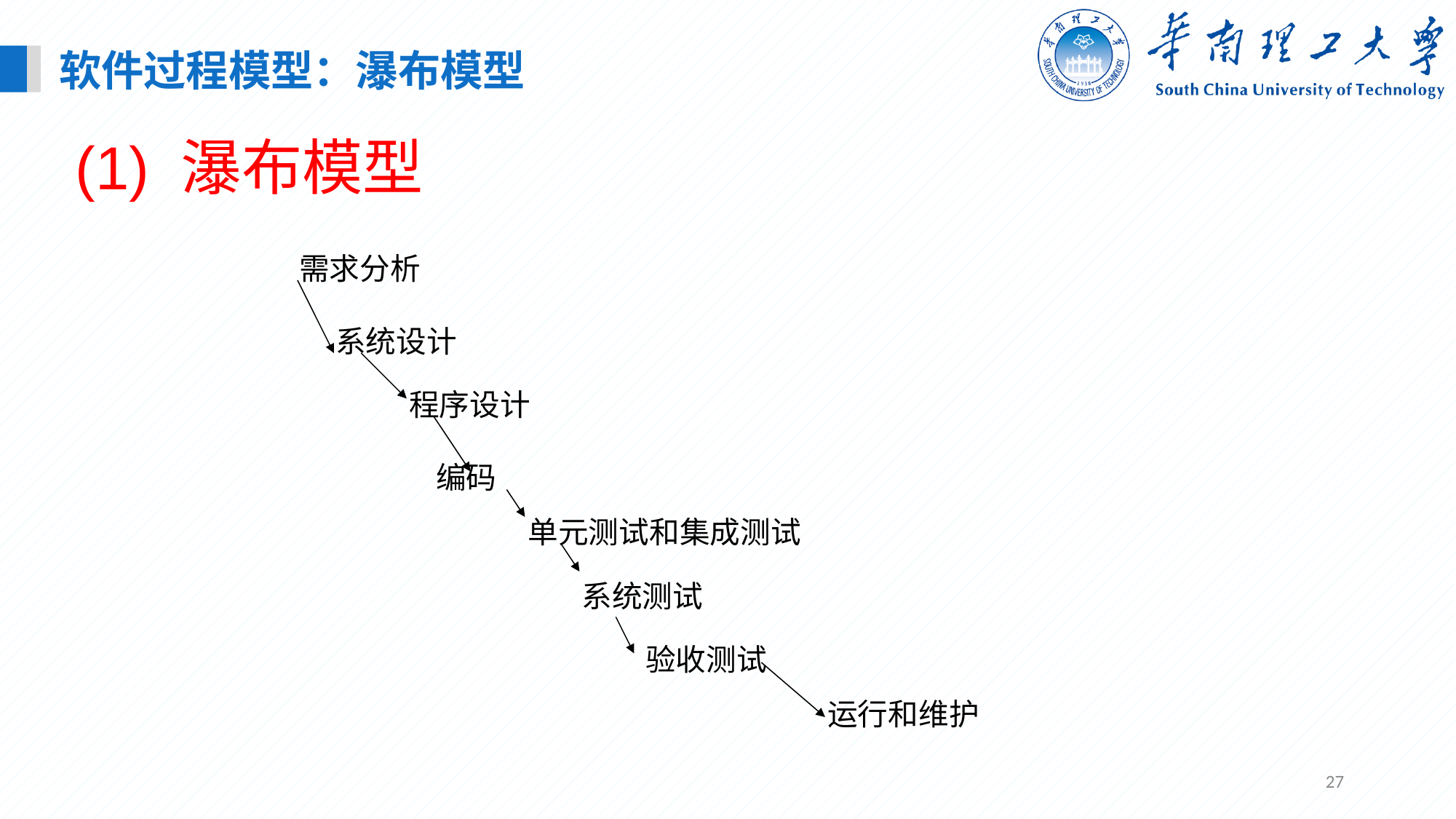

软件过程模型：瀑布模型
(1) 瀑布模型
需求分析

系统设计

程序设计

编码

单元测试和集成测试

系统测试

验收测试

运行和维护
27